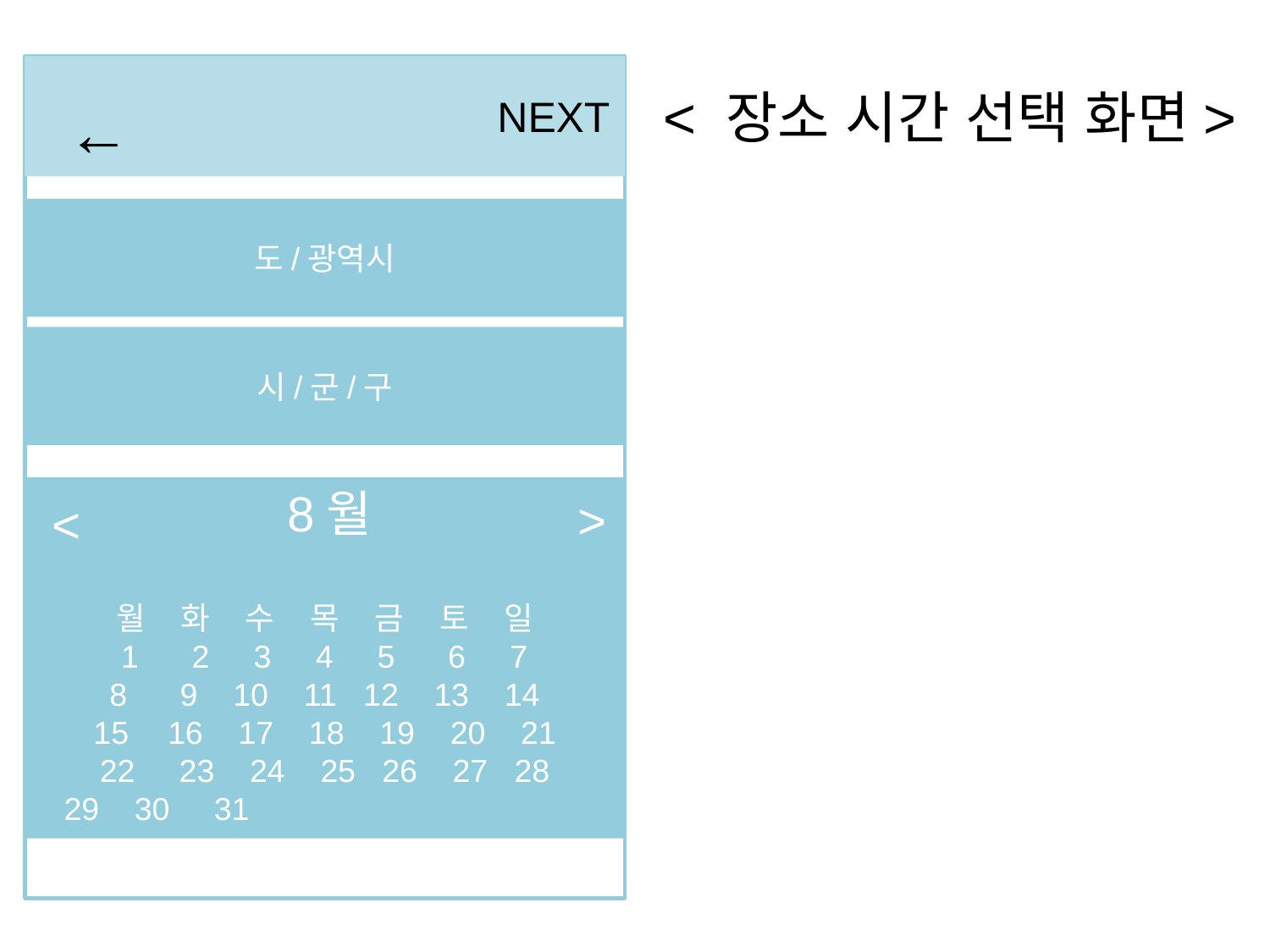

도/광역시
시/군/구

NEXT
←
< 장소 시간 선택 화면>
8월
>
<
월    화    수    목    금    토    일
1      2     3     4     5      6     7
8      9    10    11   12    13    14
   16    17    18    19    20    21
22     23    24    25   26    27   28
   29    30     31